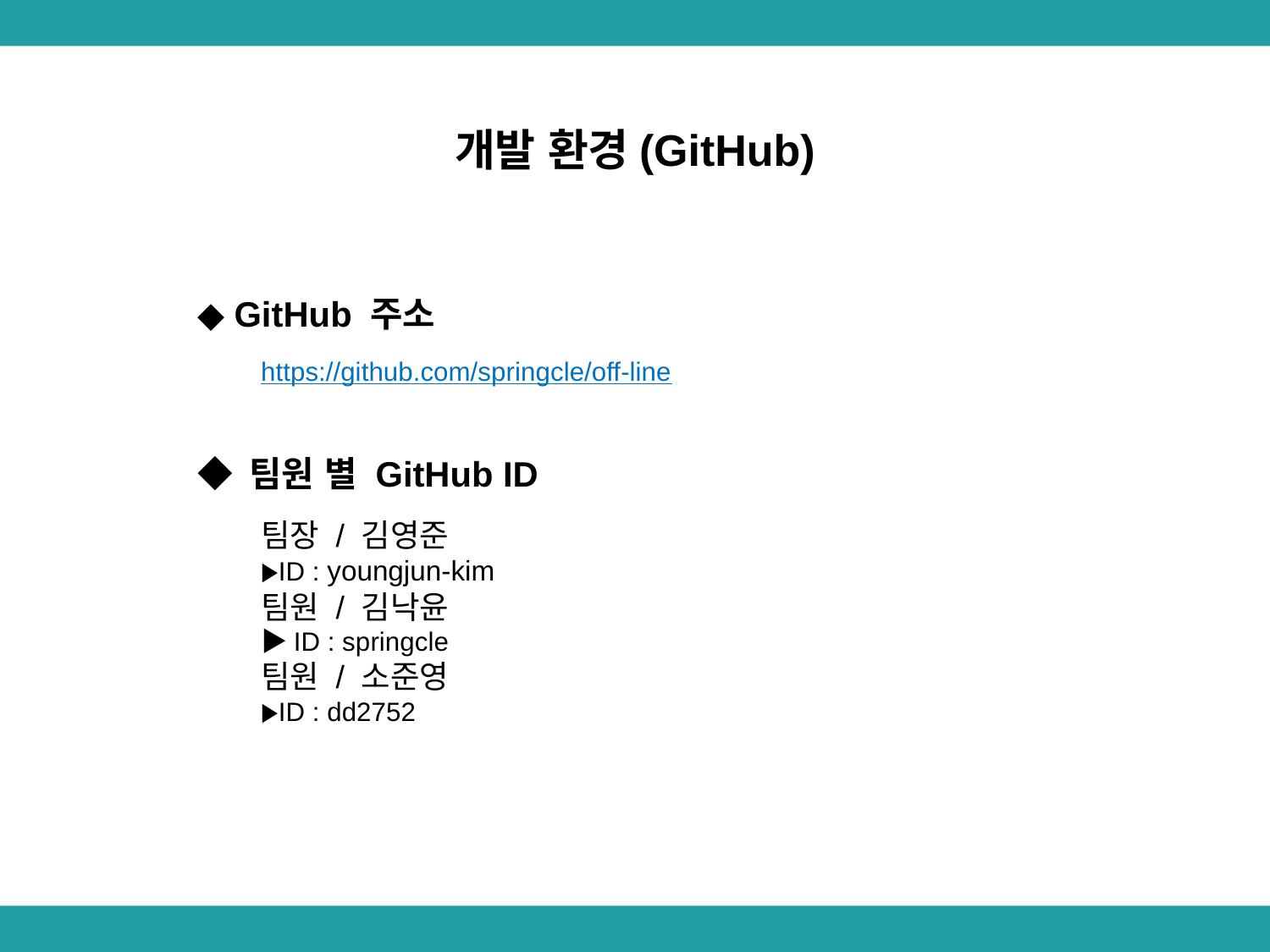

개발 환경(GitHub)
◆ GitHub 주소

https://github.com/springcle/off-line

◆ 팀원 별 GitHub ID

팀장 / 김영준
▶ID : youngjun-kim
팀원 / 김낙윤
▶ID : springcle
팀원 / 소준영
▶ID : dd2752